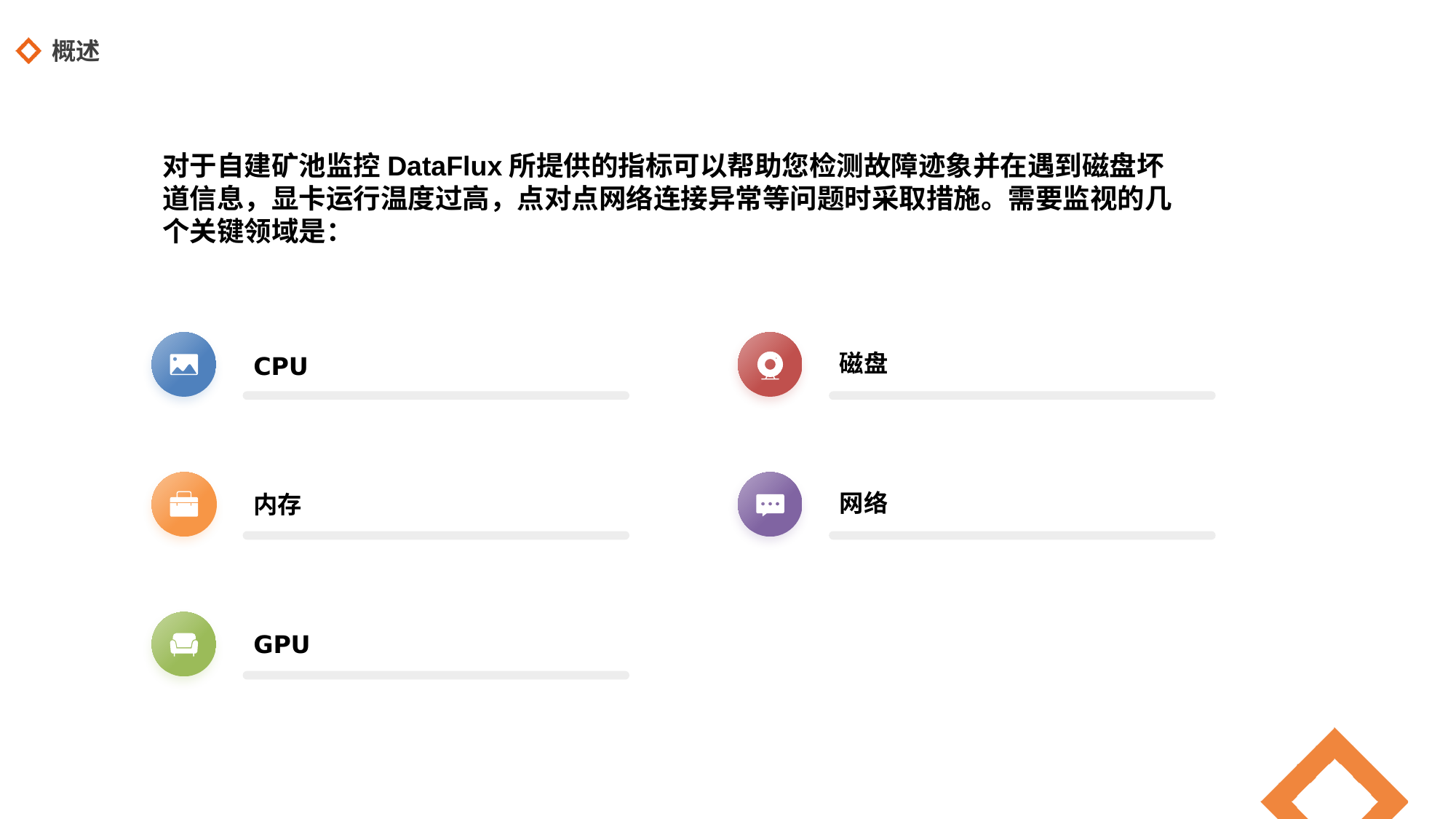

# 概述
对于自建矿池监控DataFlux所提供的指标可以帮助您检测故障迹象并在遇到磁盘坏道信息，显卡运行温度过高，点对点网络连接异常等问题时采取措施。需要监视的几个关键领域是：

磁盘
CPU

网络
内存

GPU